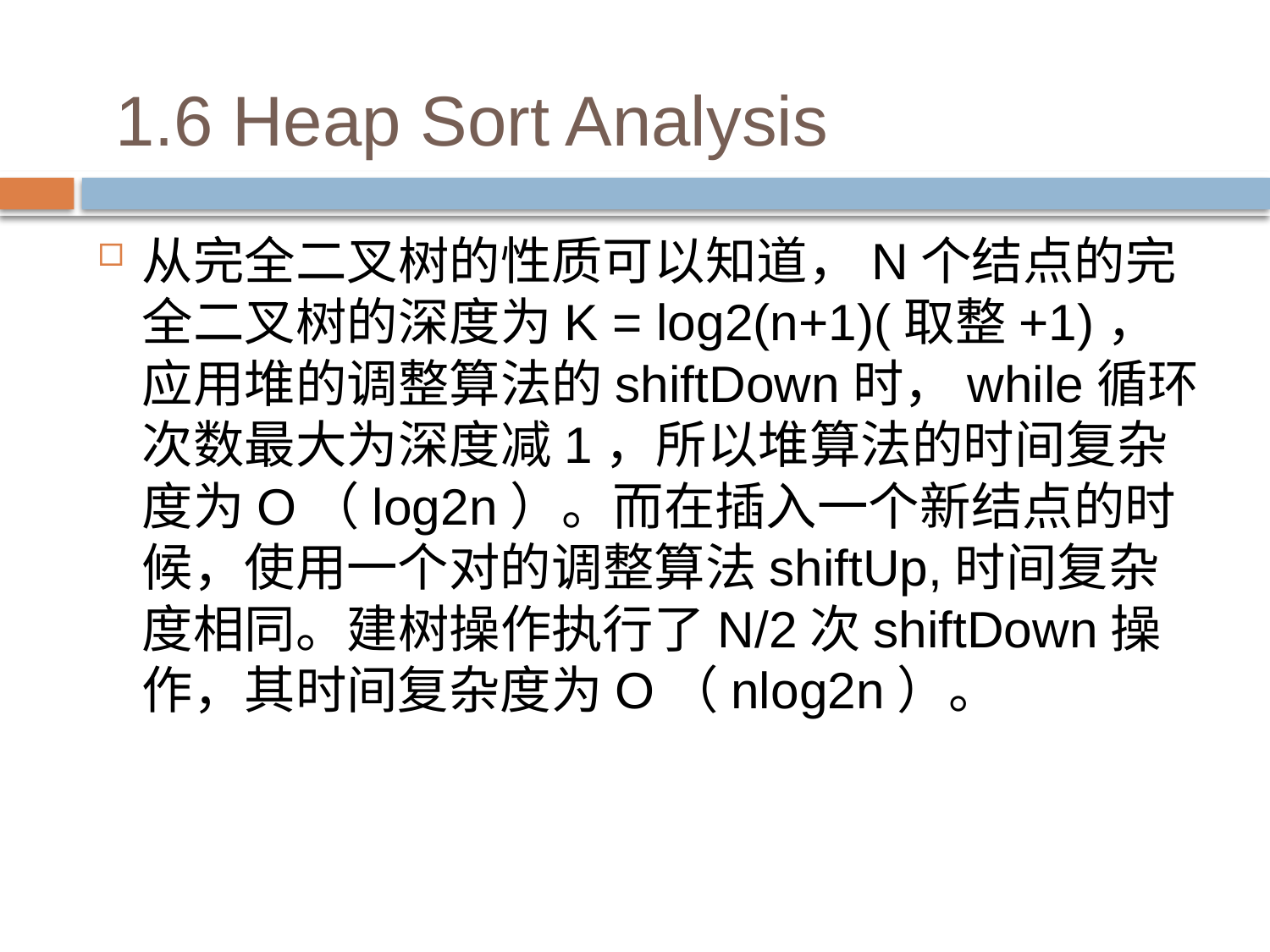

1.6 Heap Sort Analysis
从完全二叉树的性质可以知道，N个结点的完全二叉树的深度为K = log2(n+1)(取整+1)，应用堆的调整算法的shiftDown时，while循环次数最大为深度减1，所以堆算法的时间复杂度为O（log2n）。而在插入一个新结点的时候，使用一个对的调整算法shiftUp,时间复杂度相同。建树操作执行了N/2次shiftDown操作，其时间复杂度为O（nlog2n）。